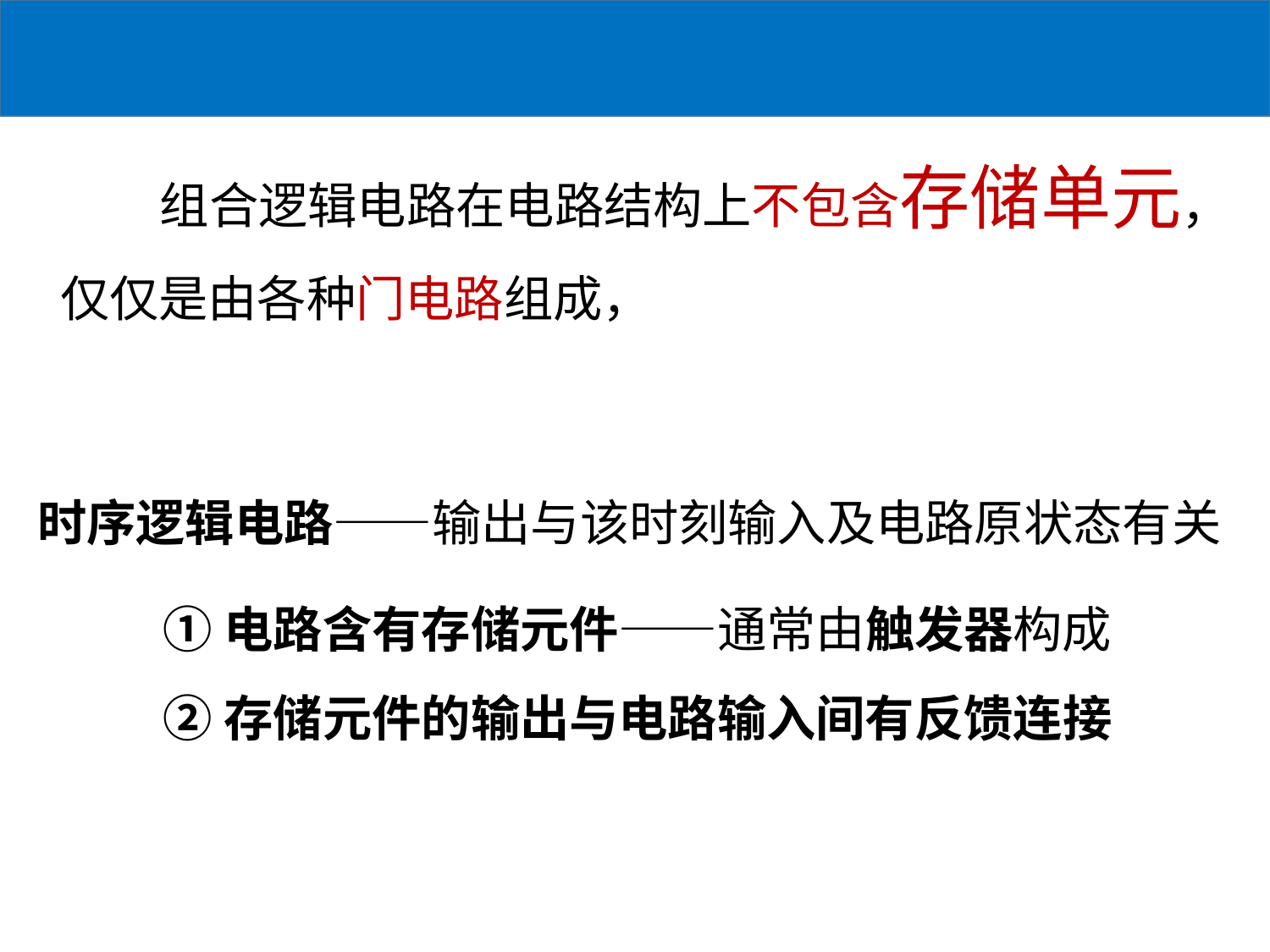

#
        组合逻辑电路在电路结构上不包含存储单元，仅仅是由各种门电路组成，
时序逻辑电路——输出与该时刻输入及电路原状态有关
①电路含有存储元件——通常由触发器构成
②存储元件的输出与电路输入间有反馈连接